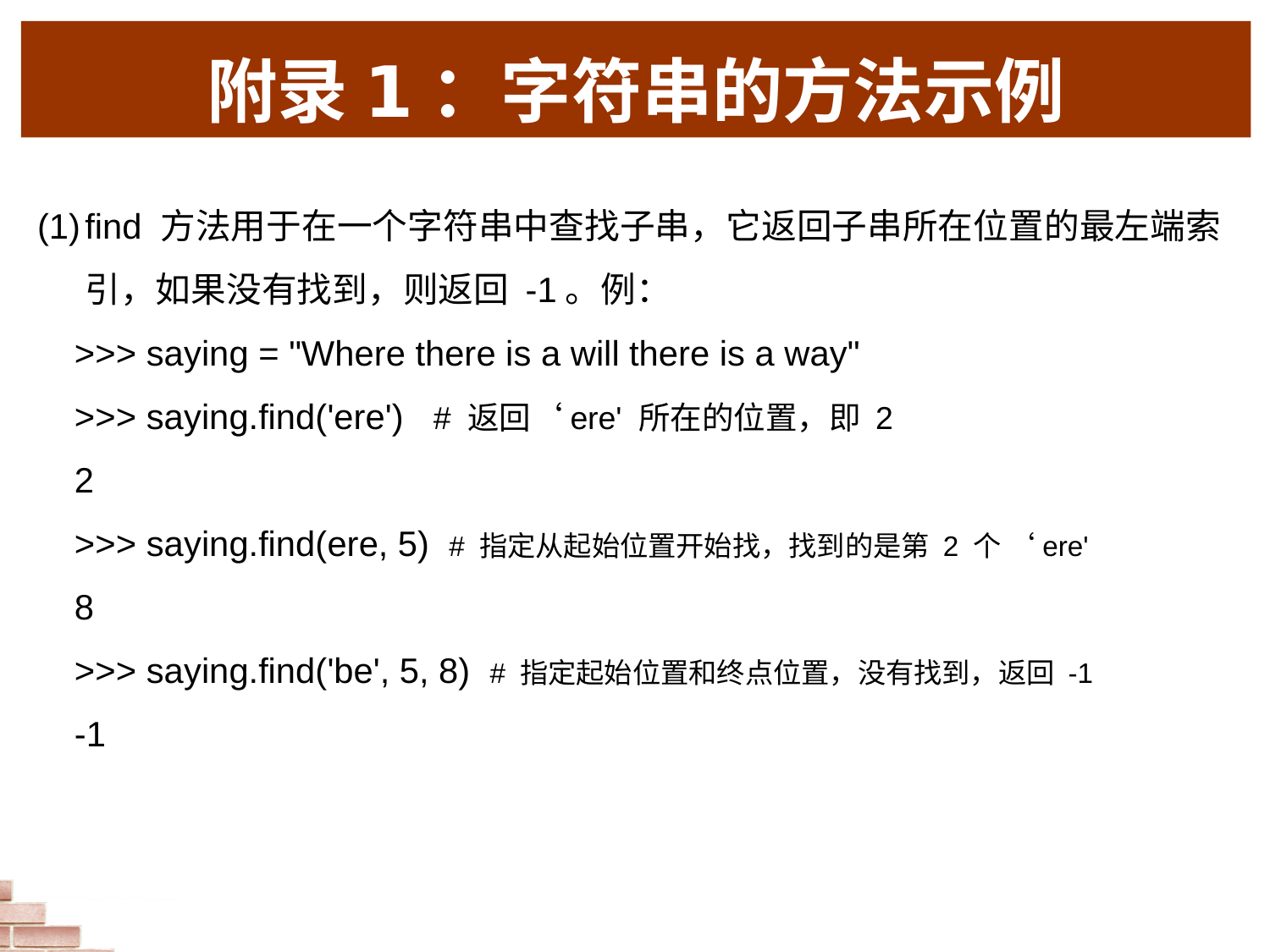

# 附录1：字符串的方法示例
find 方法用于在一个字符串中查找子串，它返回子串所在位置的最左端索引，如果没有找到，则返回 -1。例：
>>> saying = "Where there is a will there is a way"
>>> saying.find('ere')   # 返回‘ere' 所在的位置，即 2
2
>>> saying.find(ere, 5)  # 指定从起始位置开始找，找到的是第 2 个 ‘ere'
8
>>> saying.find('be', 5, 8)  # 指定起始位置和终点位置，没有找到，返回 -1
-1